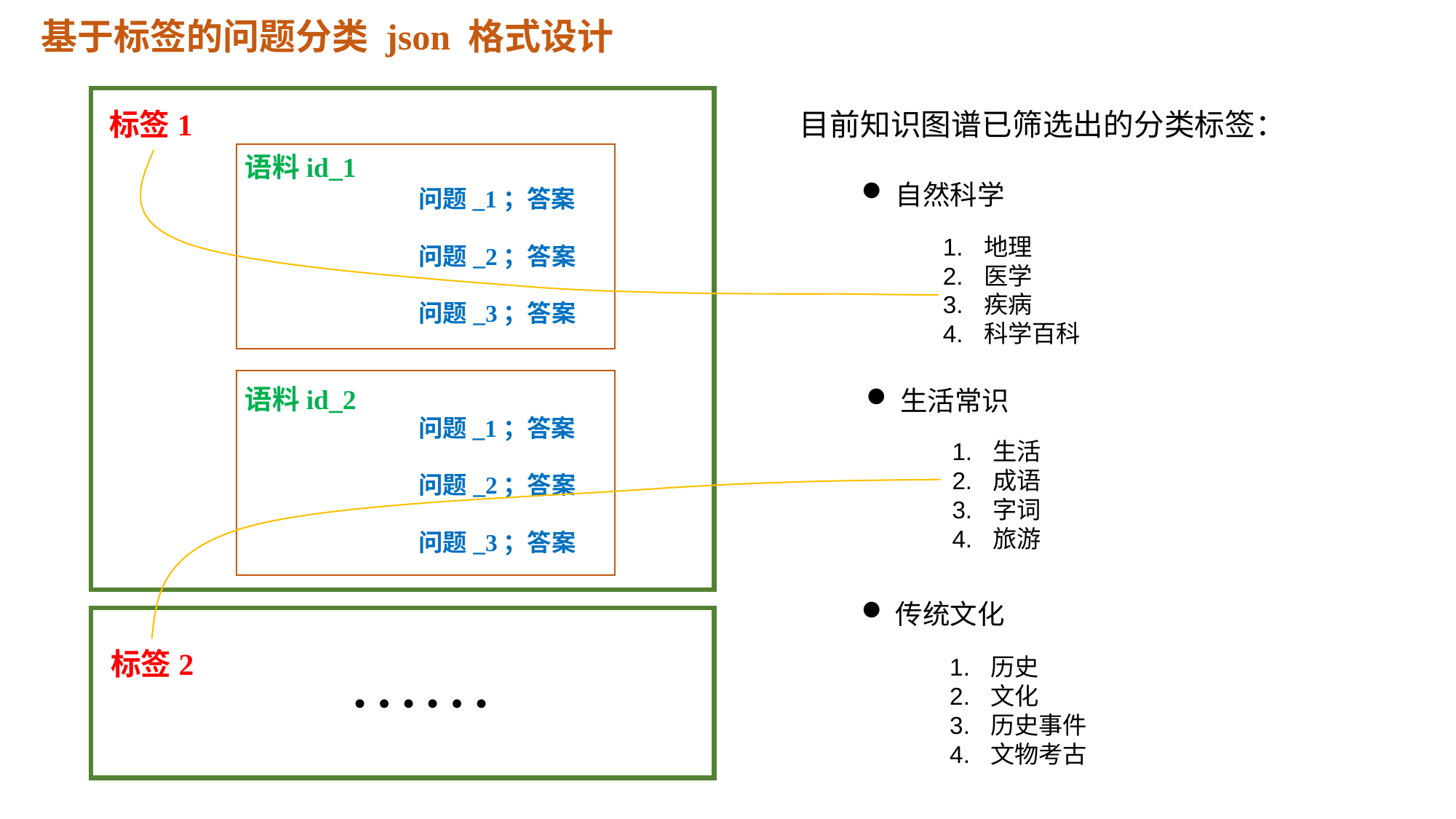

基于标签的问题分类 json 格式设计

标签1
目前知识图谱已筛选出的分类标签：
语料id_1

自然科学
问题_1；答案
地理
医学
疾病
科学百科
问题_2；答案
问题_3；答案

语料id_2
生活常识
问题_1；答案
生活
成语
字词
旅游
问题_2；答案

问题_3；答案
传统文化

……
标签2
历史
文化
历史事件
文物考古